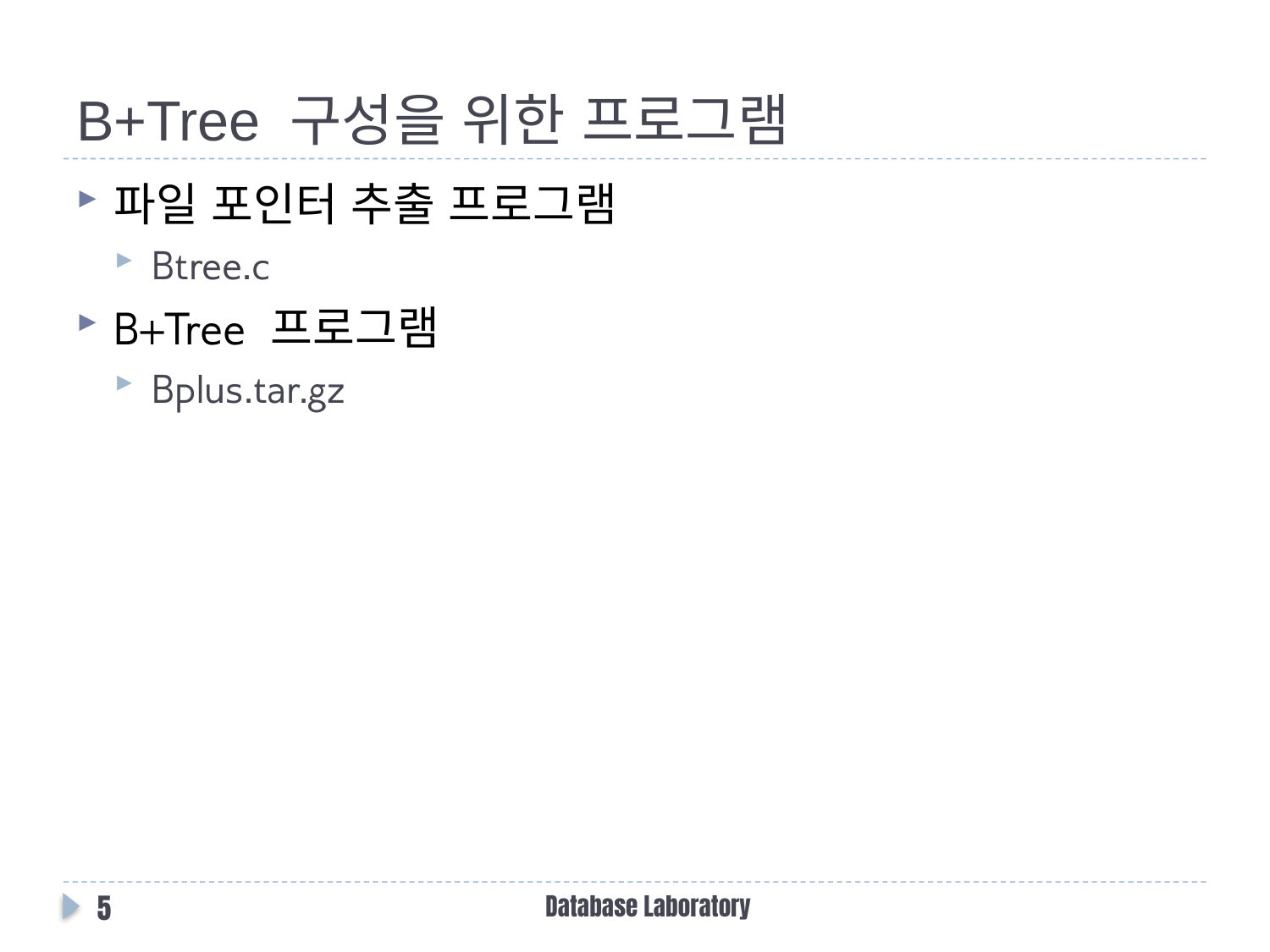

# B+Tree 구성을 위한 프로그램
파일 포인터 추출 프로그램
Btree.c
B+Tree 프로그램
Bplus.tar.gz